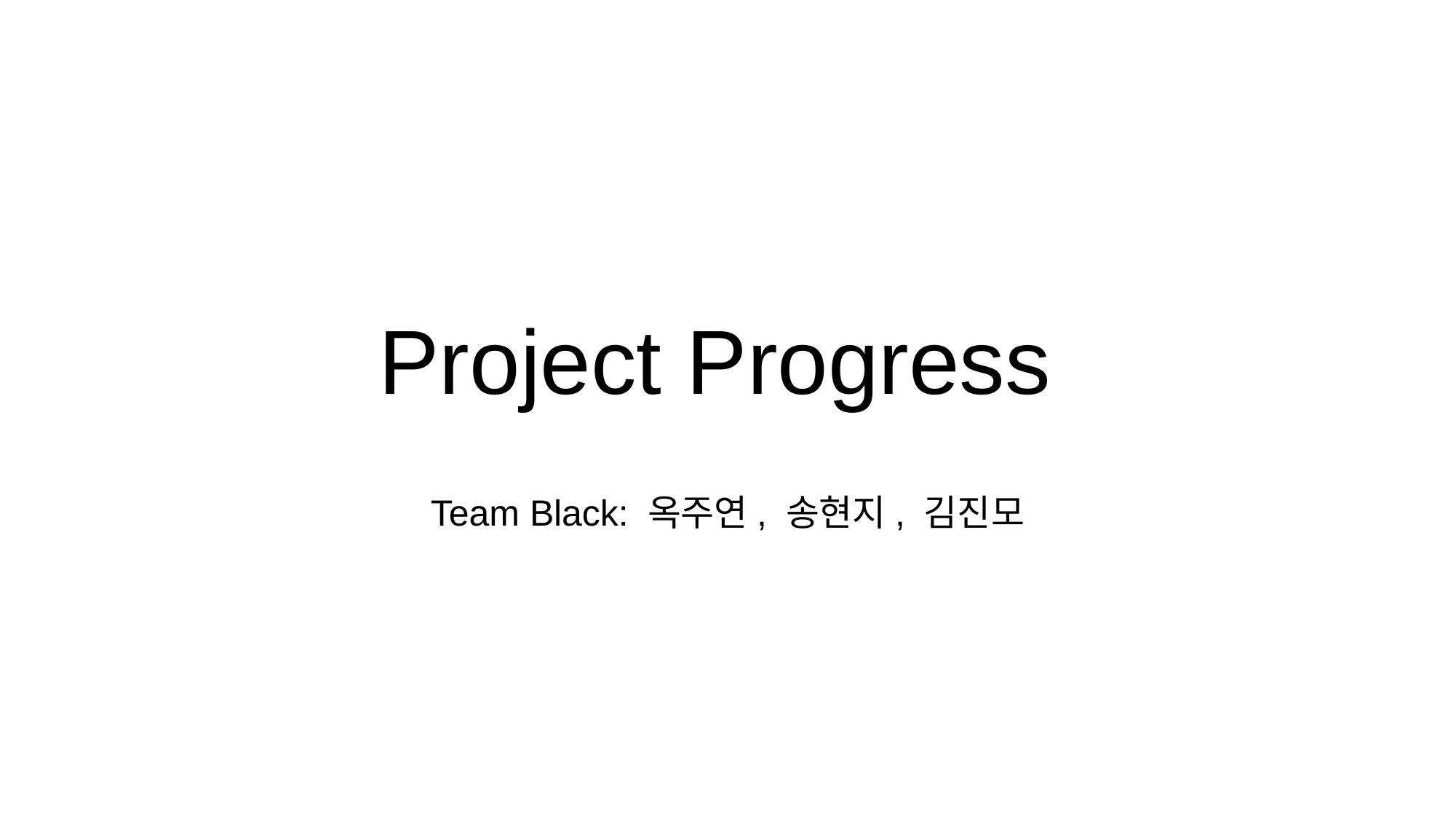

# Project Progress

Team Black: 옥주연, 송현지, 김진모